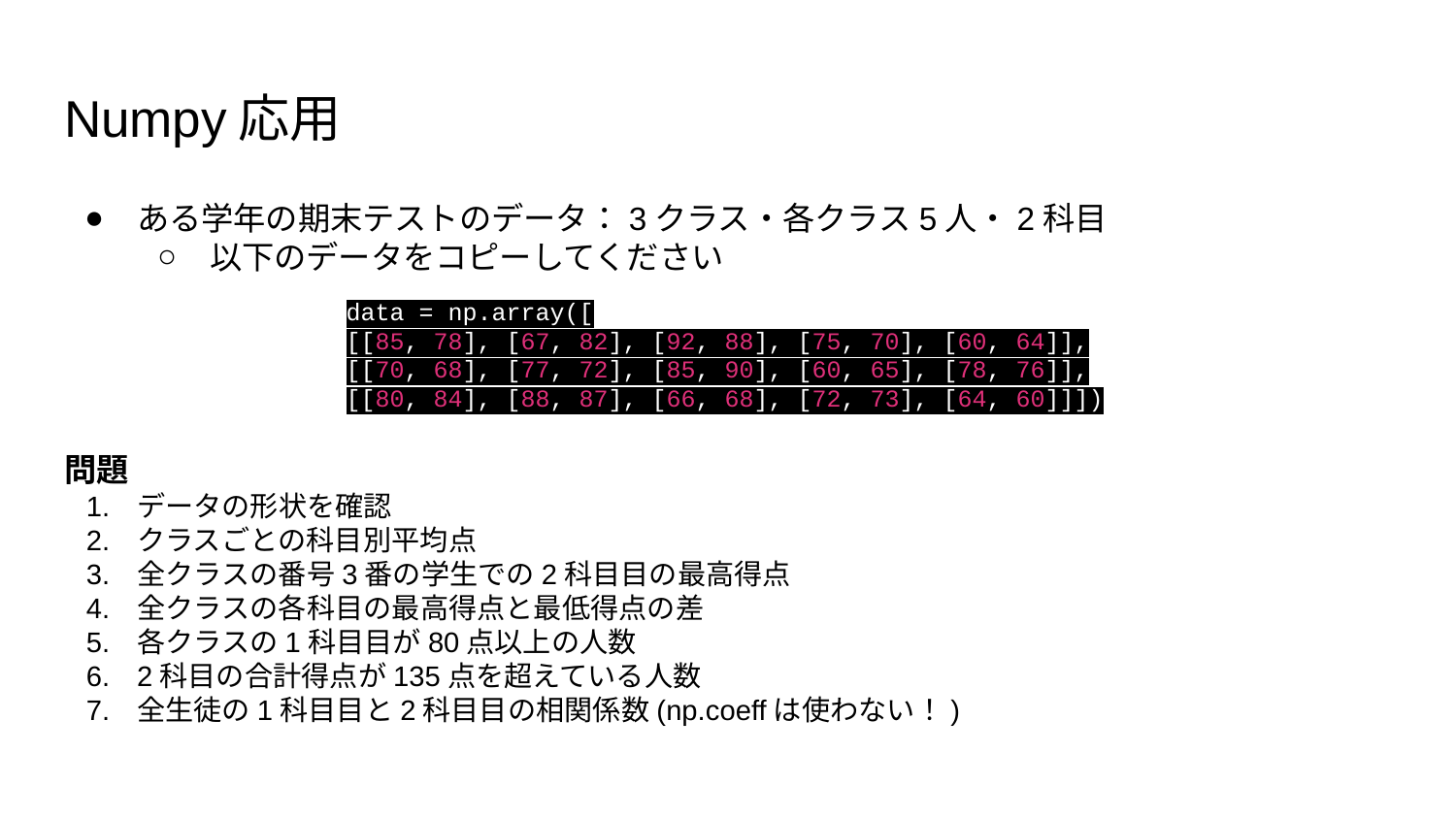

# Numpy応用
ある学年の期末テストのデータ：3クラス・各クラス5人・2科目
以下のデータをコピーしてください
data = np.array([
[[85, 78], [67, 82], [92, 88], [75, 70], [60, 64]],
[[70, 68], [77, 72], [85, 90], [60, 65], [78, 76]],
[[80, 84], [88, 87], [66, 68], [72, 73], [64, 60]]])
問題
データの形状を確認
クラスごとの科目別平均点
全クラスの番号3番の学生での2科目目の最高得点
全クラスの各科目の最高得点と最低得点の差
各クラスの1科目目が80点以上の人数
2科目の合計得点が135点を超えている人数
全生徒の1科目目と2科目目の相関係数(np.coeffは使わない！)